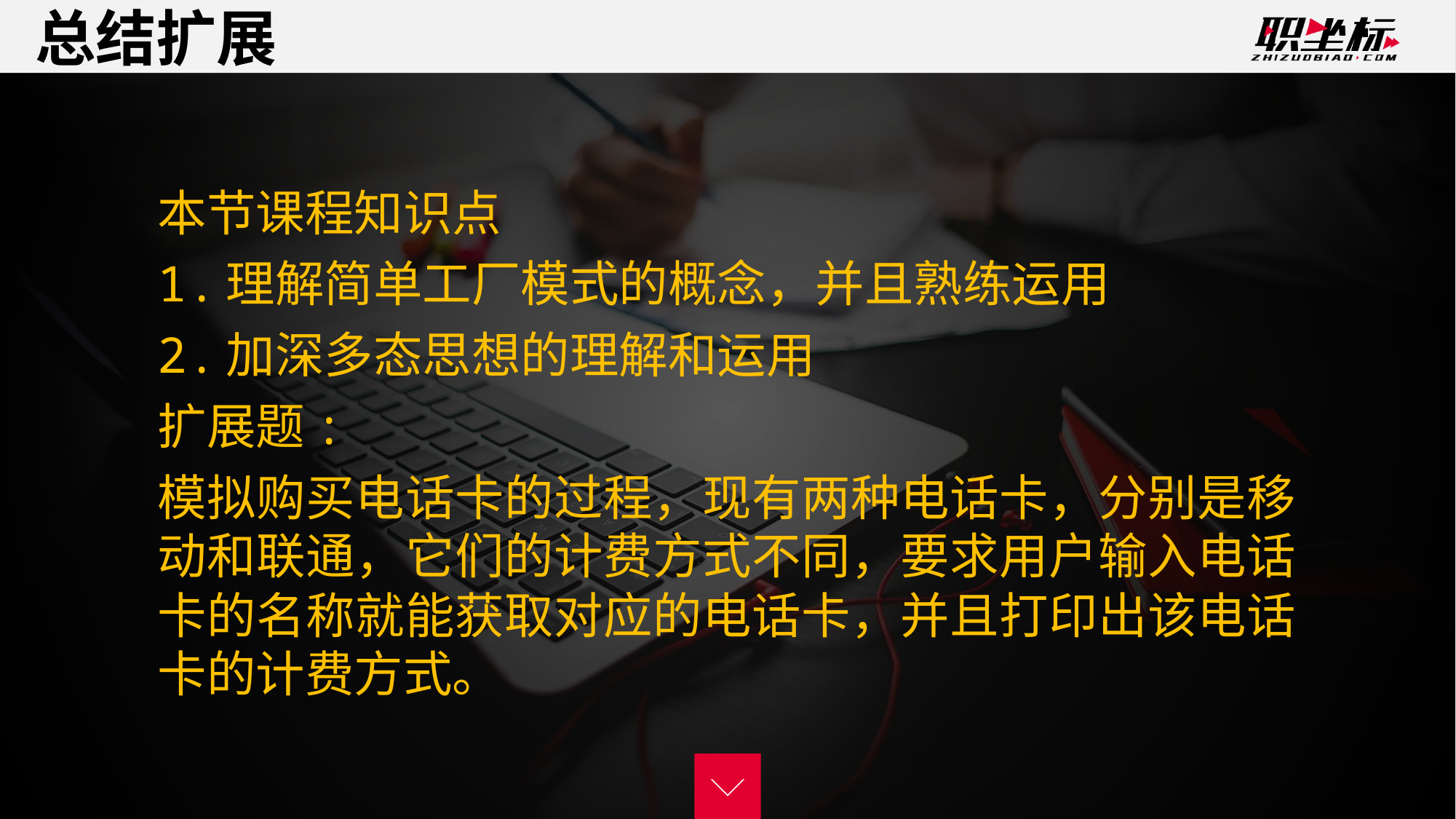

总结扩展

本节课程知识点
1.理解简单工厂模式的概念，并且熟练运用
2.加深多态思想的理解和运用
扩展题:
模拟购买电话卡的过程，现有两种电话卡，分别是移动和联通，它们的计费方式不同，要求用户输入电话卡的名称就能获取对应的电话卡，并且打印出该电话卡的计费方式。